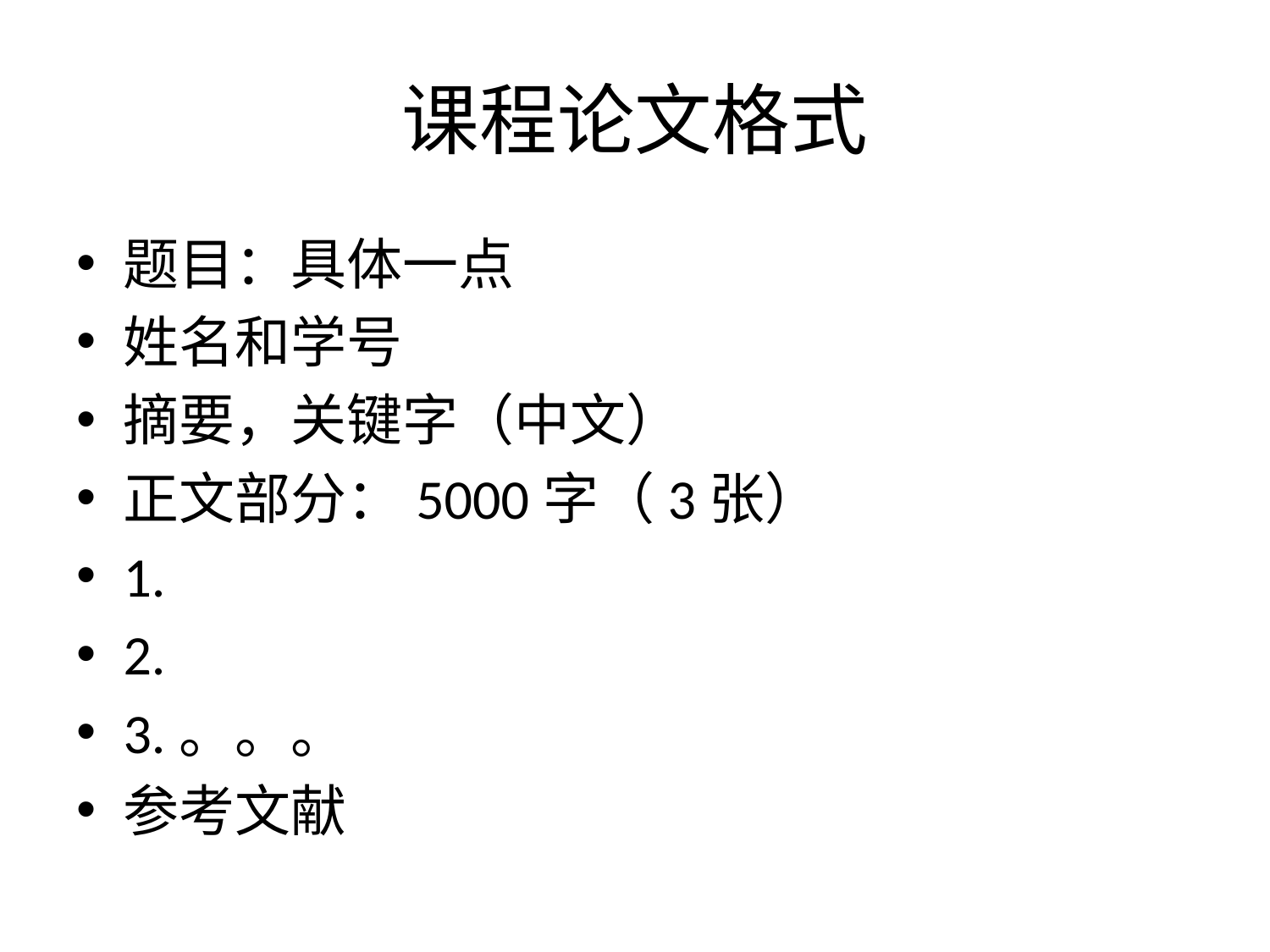

# 课程论文格式
题目：具体一点
姓名和学号
摘要，关键字（中文）
正文部分：5000字（3张）
1.
2.
3.。。。
参考文献